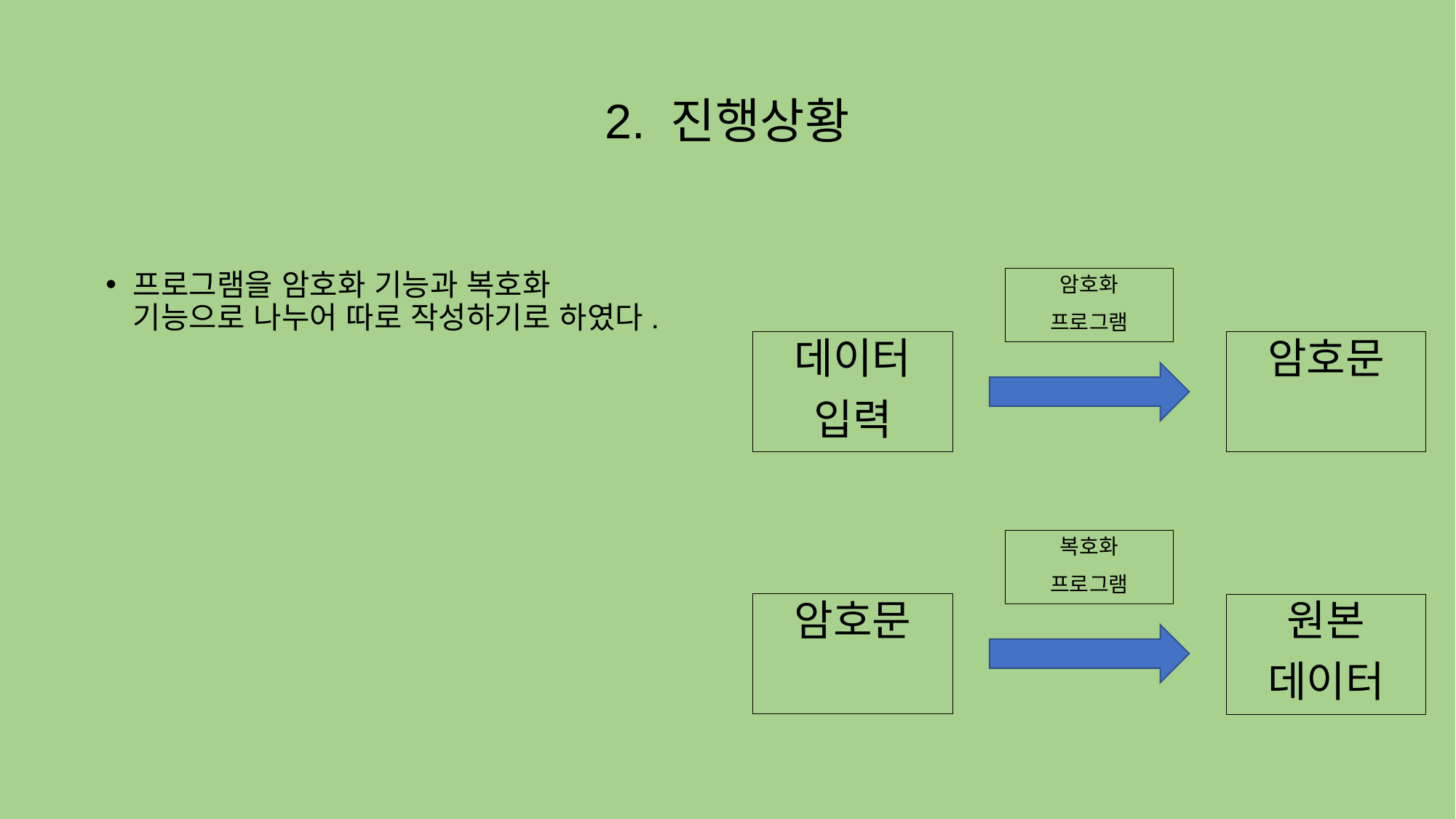

# 2. 진행상황
프로그램을 암호화 기능과 복호화 기능으로 나누어 따로 작성하기로 하였다.
암호화
프로그램
데이터
입력
암호문

복호화
프로그램
암호문
원본
데이터